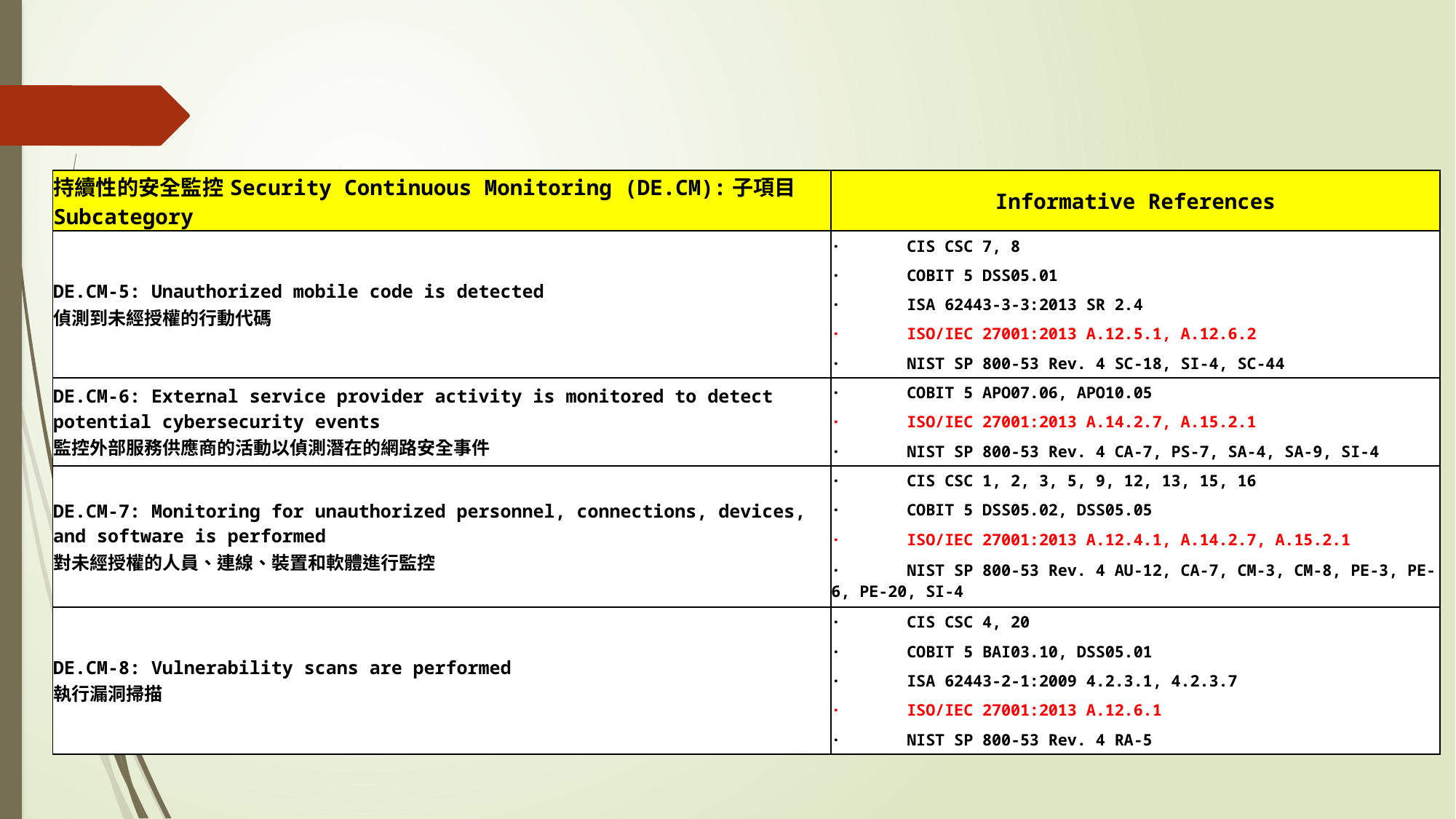

| 持續性的安全監控Security Continuous Monitoring (DE.CM):子項目Subcategory | Informative References |
| --- | --- |
| DE.CM-5: Unauthorized mobile code is detected 偵測到未經授權的行動代碼 | ·       CIS CSC 7, 8 |
|  | ·       COBIT 5 DSS05.01 |
|  | ·       ISA 62443-3-3:2013 SR 2.4 |
|  | ·       ISO/IEC 27001:2013 A.12.5.1, A.12.6.2 |
|  | ·       NIST SP 800-53 Rev. 4 SC-18, SI-4, SC-44 |
| DE.CM-6: External service provider activity is monitored to detect potential cybersecurity events 監控外部服務供應商的活動以偵測潛在的網路安全事件 | ·       COBIT 5 APO07.06, APO10.05 |
|  | ·       ISO/IEC 27001:2013 A.14.2.7, A.15.2.1 |
|  | ·       NIST SP 800-53 Rev. 4 CA-7, PS-7, SA-4, SA-9, SI-4 |
| DE.CM-7: Monitoring for unauthorized personnel, connections, devices, and software is performed 對未經授權的人員、連線、裝置和軟體進行監控 | ·       CIS CSC 1, 2, 3, 5, 9, 12, 13, 15, 16 |
|  | ·       COBIT 5 DSS05.02, DSS05.05 |
|  | ·       ISO/IEC 27001:2013 A.12.4.1, A.14.2.7, A.15.2.1 |
|  | ·       NIST SP 800-53 Rev. 4 AU-12, CA-7, CM-3, CM-8, PE-3, PE-6, PE-20, SI-4 |
| DE.CM-8: Vulnerability scans are performed 執行漏洞掃描 | ·       CIS CSC 4, 20 |
|  | ·       COBIT 5 BAI03.10, DSS05.01 |
|  | ·       ISA 62443-2-1:2009 4.2.3.1, 4.2.3.7 |
|  | ·       ISO/IEC 27001:2013 A.12.6.1 |
|  | ·       NIST SP 800-53 Rev. 4 RA-5 |